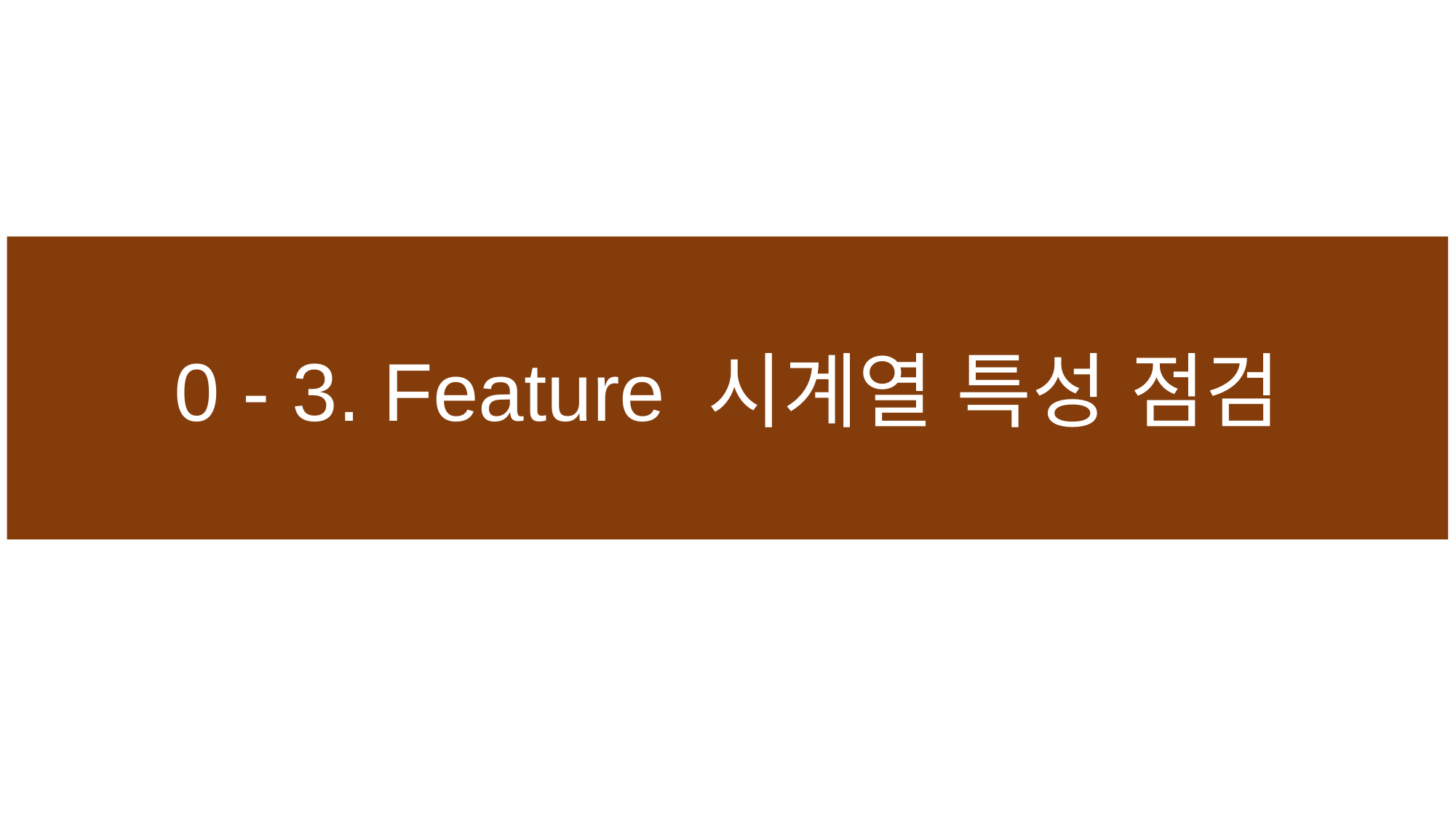

0 - 3. Feature 시계열 특성 점검